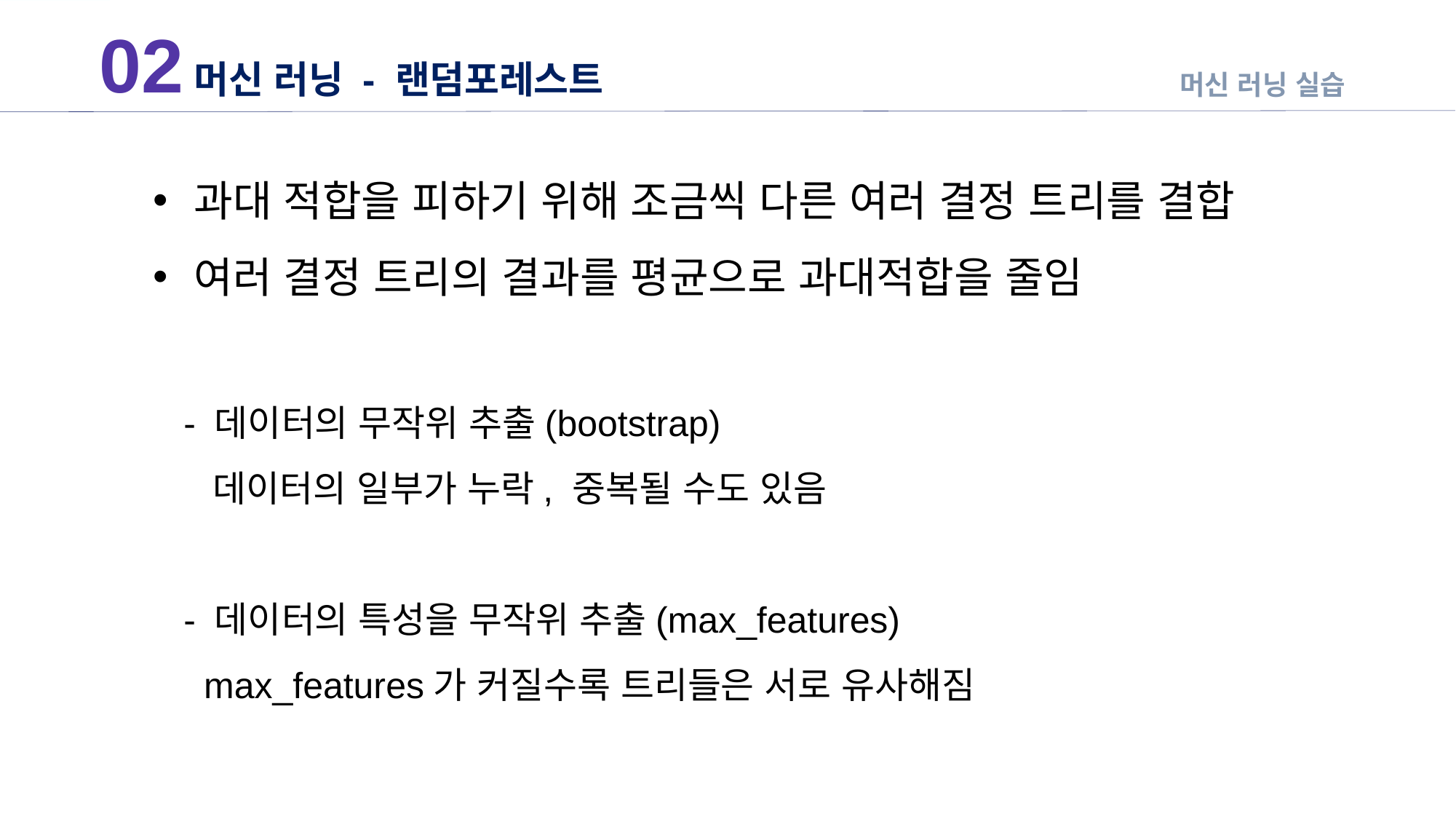

02
머신 러닝 - 랜덤포레스트
머신 러닝 실습

과대 적합을 피하기 위해 조금씩 다른 여러 결정 트리를 결합
여러 결정 트리의 결과를 평균으로 과대적합을 줄임

   - 데이터의 무작위 추출(bootstrap)
     데이터의 일부가 누락, 중복될 수도 있음

   - 데이터의 특성을 무작위 추출(max_features)
     max_features가 커질수록 트리들은 서로 유사해짐